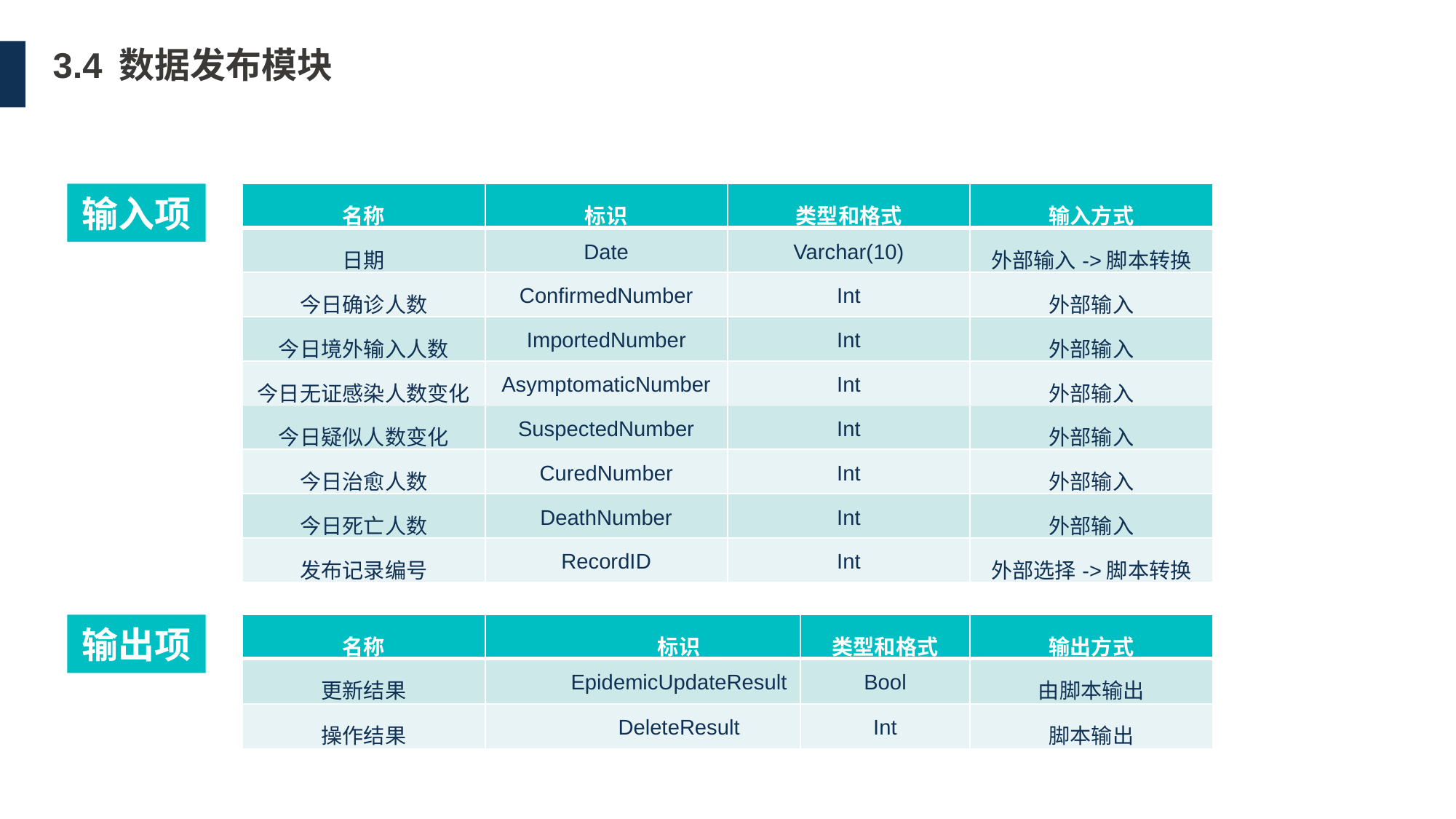

3.4 数据发布模块
管理员数据发布/删除
输入项
| 名称 | 标识 | 类型和格式 | 输入方式 |
| --- | --- | --- | --- |
| 日期 | Date | Varchar(10) | 外部输入->脚本转换 |
| 今日确诊人数 | ConfirmedNumber | Int | 外部输入 |
| 今日境外输入人数 | ImportedNumber | Int | 外部输入 |
| 今日无证感染人数变化 | AsymptomaticNumber | Int | 外部输入 |
| 今日疑似人数变化 | SuspectedNumber | Int | 外部输入 |
| 今日治愈人数 | CuredNumber | Int | 外部输入 |
| 今日死亡人数 | DeathNumber | Int | 外部输入 |
| 发布记录编号 | RecordID | Int | 外部选择->脚本转换 |
输出项
| 名称 | 标识 | 类型和格式 | 输出方式 |
| --- | --- | --- | --- |
| 更新结果 | EpidemicUpdateResult | Bool | 由脚本输出 |
| 操作结果 | DeleteResult | Int | 脚本输出 |